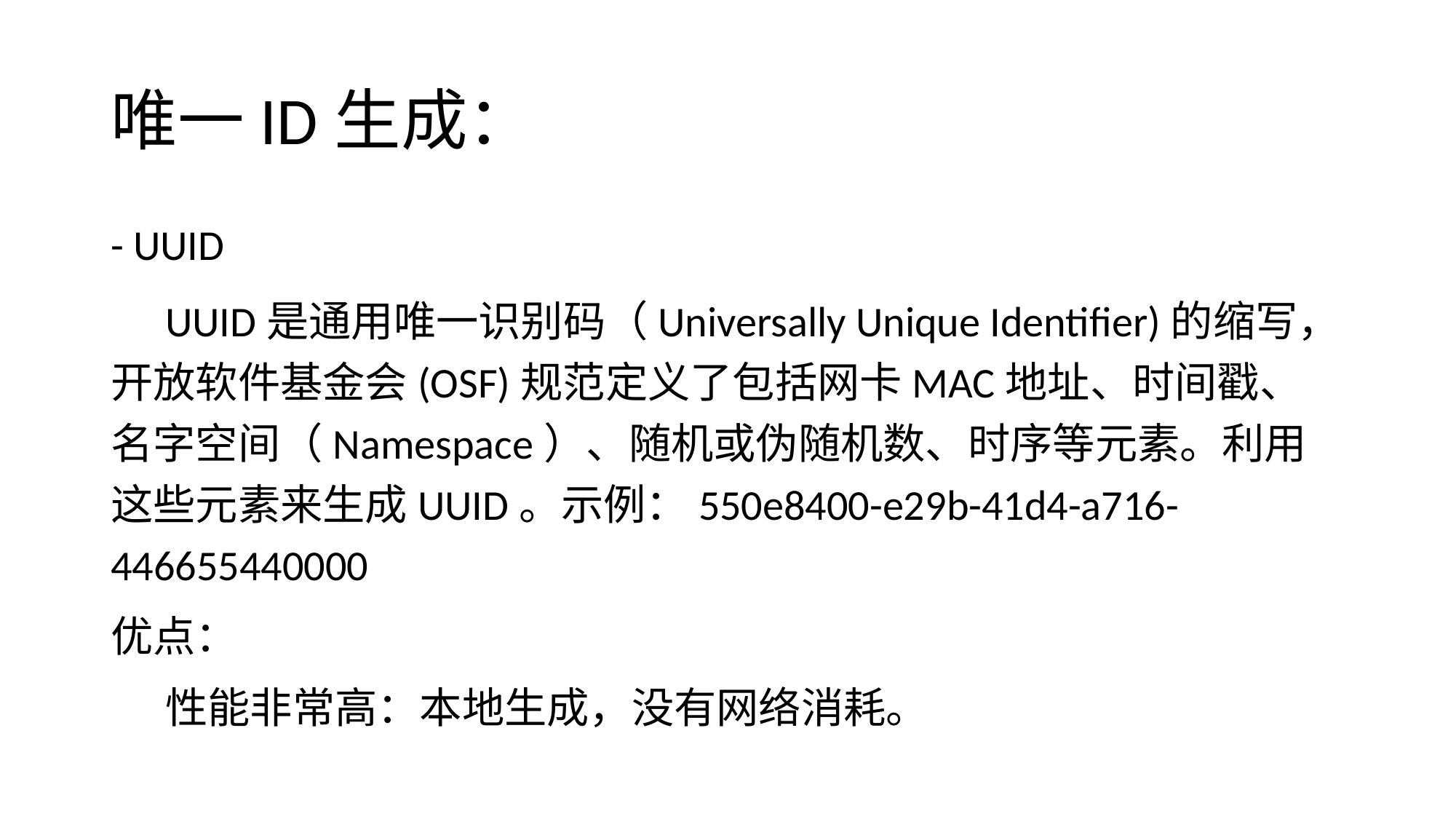

# 唯一ID生成：
- UUID
UUID是通用唯一识别码（Universally Unique Identifier)的缩写，开放软件基金会(OSF)规范定义了包括网卡MAC地址、时间戳、名字空间（Namespace）、随机或伪随机数、时序等元素。利用这些元素来生成UUID。示例：550e8400-e29b-41d4-a716-446655440000
优点：
性能非常高：本地生成，没有网络消耗。